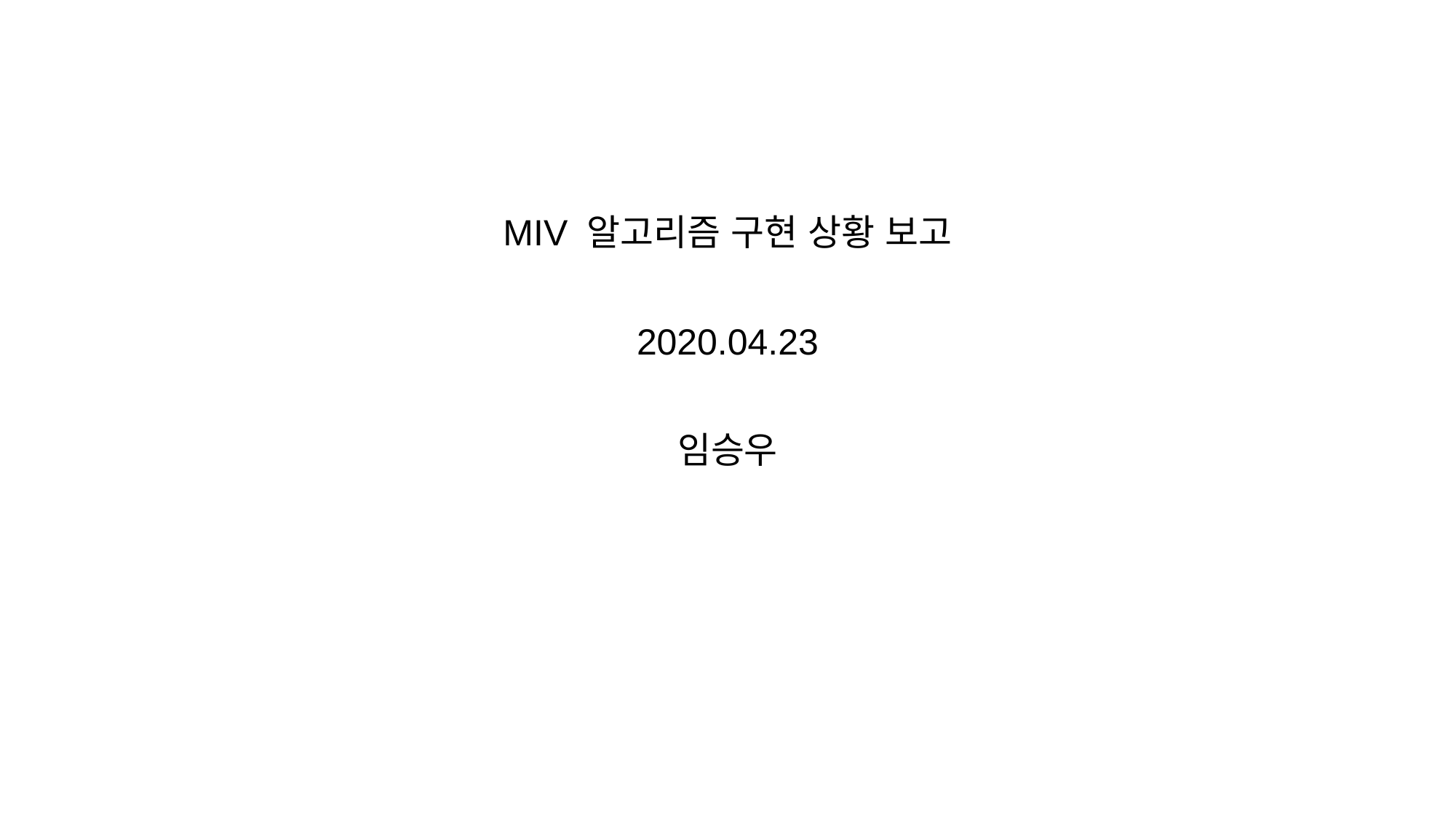

MIV 알고리즘 구현 상황 보고

2020.04.23

임승우